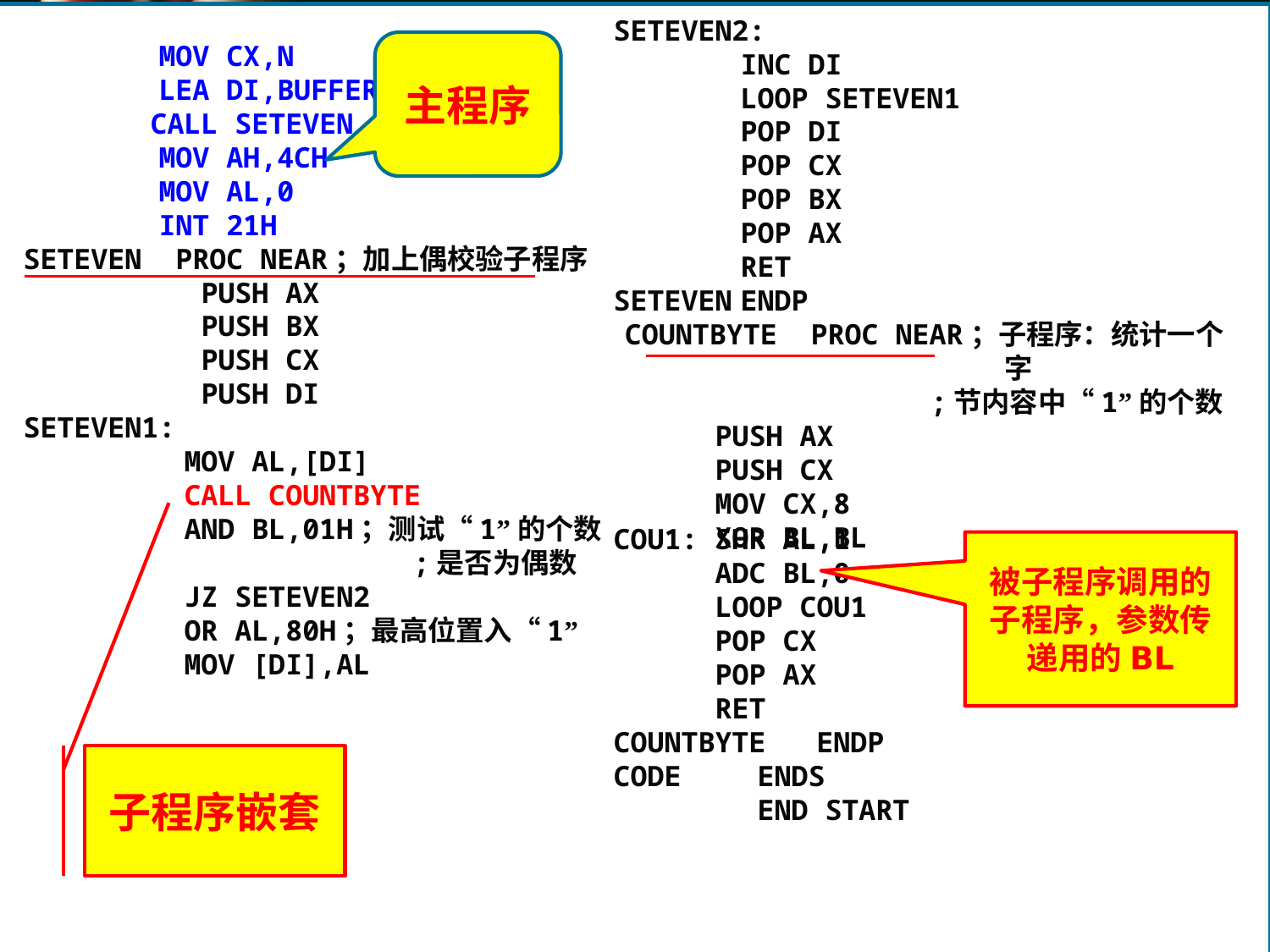

SETEVEN2:
	INC DI
	LOOP SETEVEN1
	POP DI
	POP CX
	POP BX
	POP AX
	RET
SETEVEN	ENDP
COUNTBYTE  PROC NEAR；子程序：统计一个字
;节内容中“1”的个数
      PUSH AX
      PUSH CX
      MOV CX,8
      XOR BL,BL
# 4.5 子程序设计
        MOV CX,N
        LEA DI,BUFFER
	CALL SETEVEN
        MOV AH,4CH
        MOV AL,0
        INT 21H
SETEVEN  PROC NEAR；加上偶校验子程序
	   PUSH AX
	   PUSH BX
	   PUSH CX
	   PUSH DI
SETEVEN1:
	  MOV AL,[DI]
	  CALL COUNTBYTE
	  AND BL,01H；测试“1”的个数
                       ;是否为偶数
	  JZ SETEVEN2
	  OR AL,80H；最高位置入“1”
	  MOV [DI],AL

主程序
COU1: SHR AL,1
      ADC BL,0
      LOOP COU1
      POP CX
      POP AX
      RET
COUNTBYTE   ENDP
CODE   	 ENDS
       	 END START
被子程序调用的子程序，参数传递用的BL
子程序嵌套